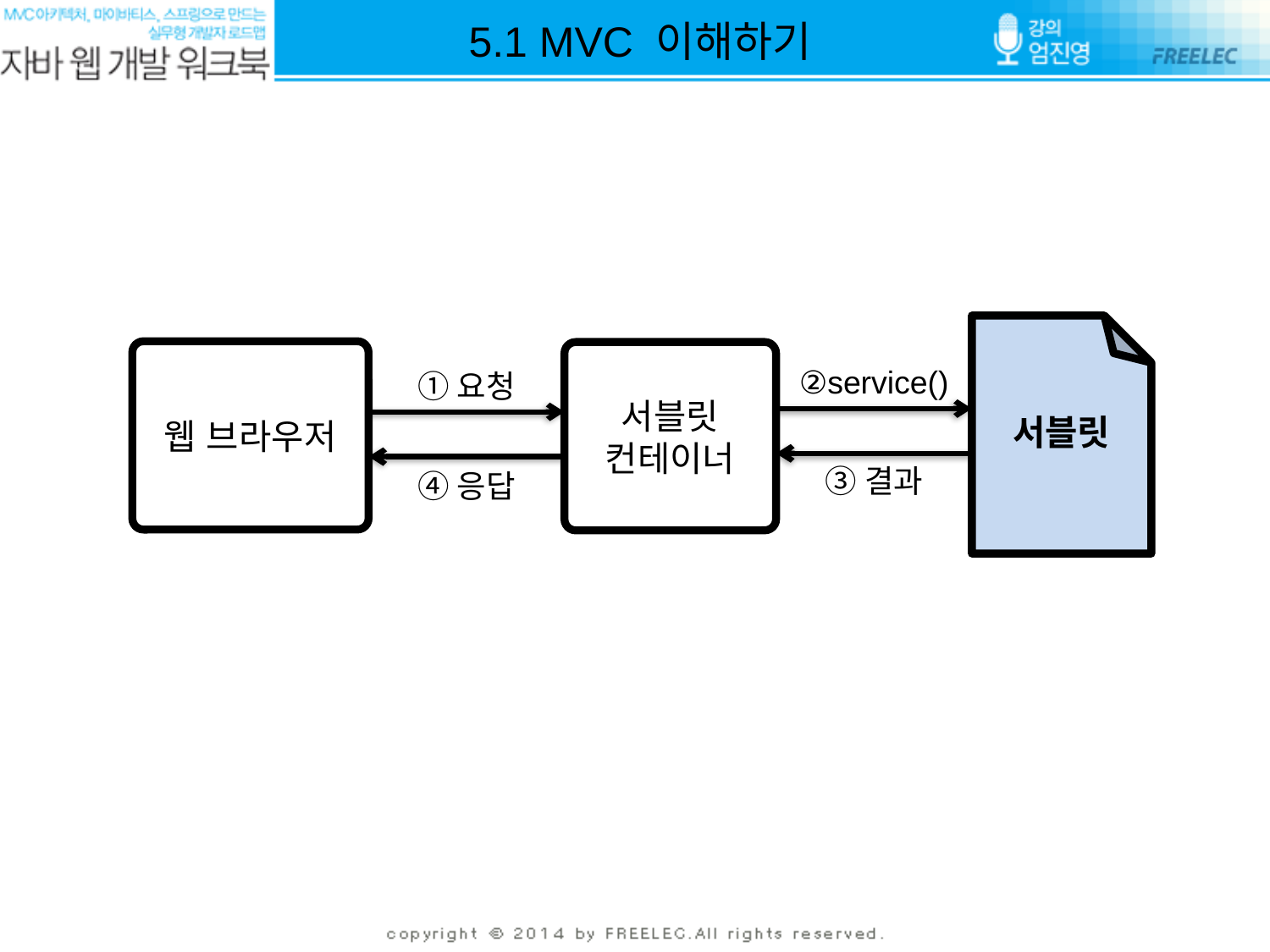

5.1 MVC 이해하기

서블릿
웹 브라우저
서블릿
컨테이너
②service()
①요청
③결과
④응답